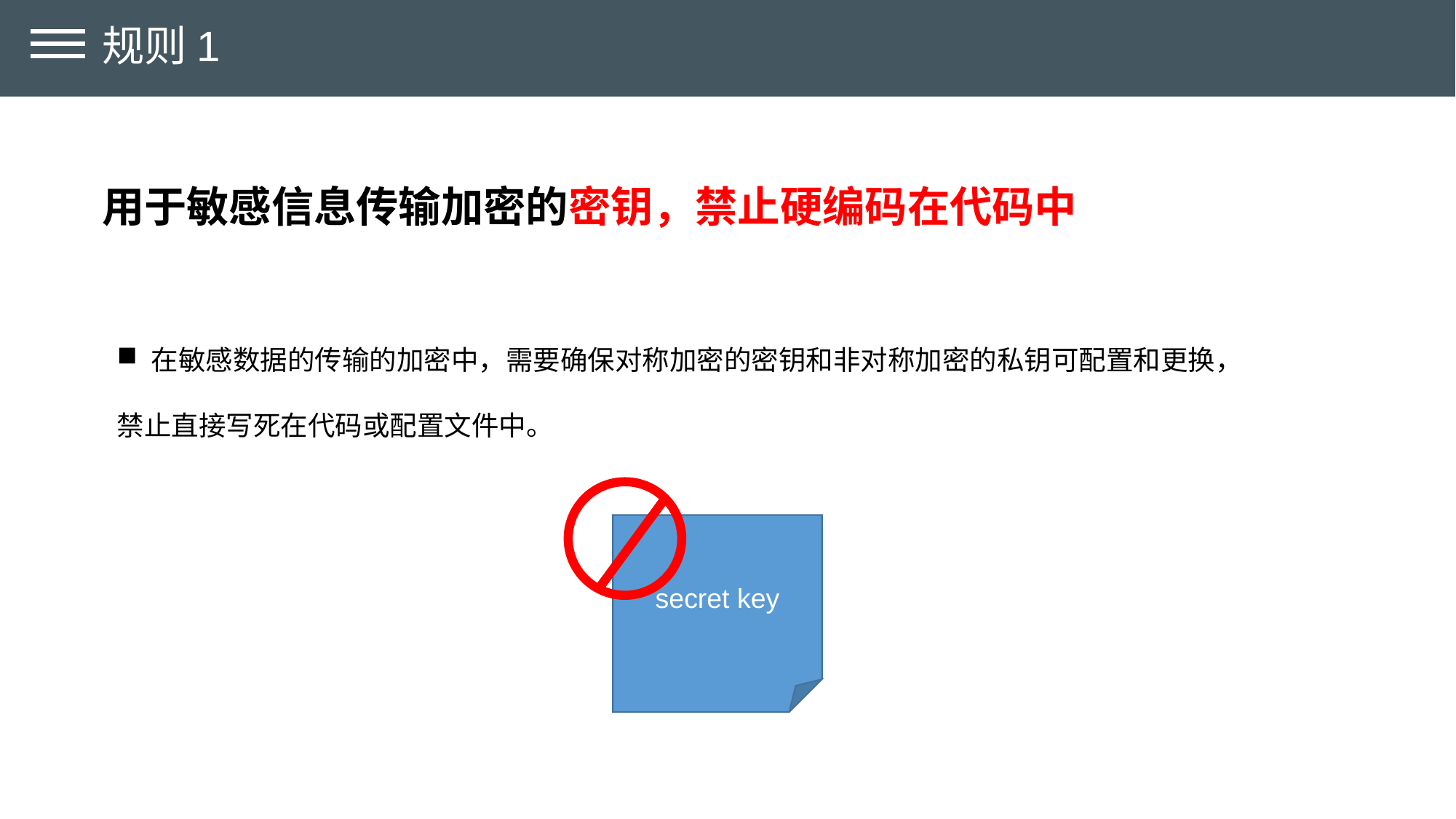

规则1
用于敏感信息传输加密的密钥，禁止硬编码在代码中
在敏感数据的传输的加密中，需要确保对称加密的密钥和非对称加密的私钥可配置和更换，
禁止直接写死在代码或配置文件中。

secret key